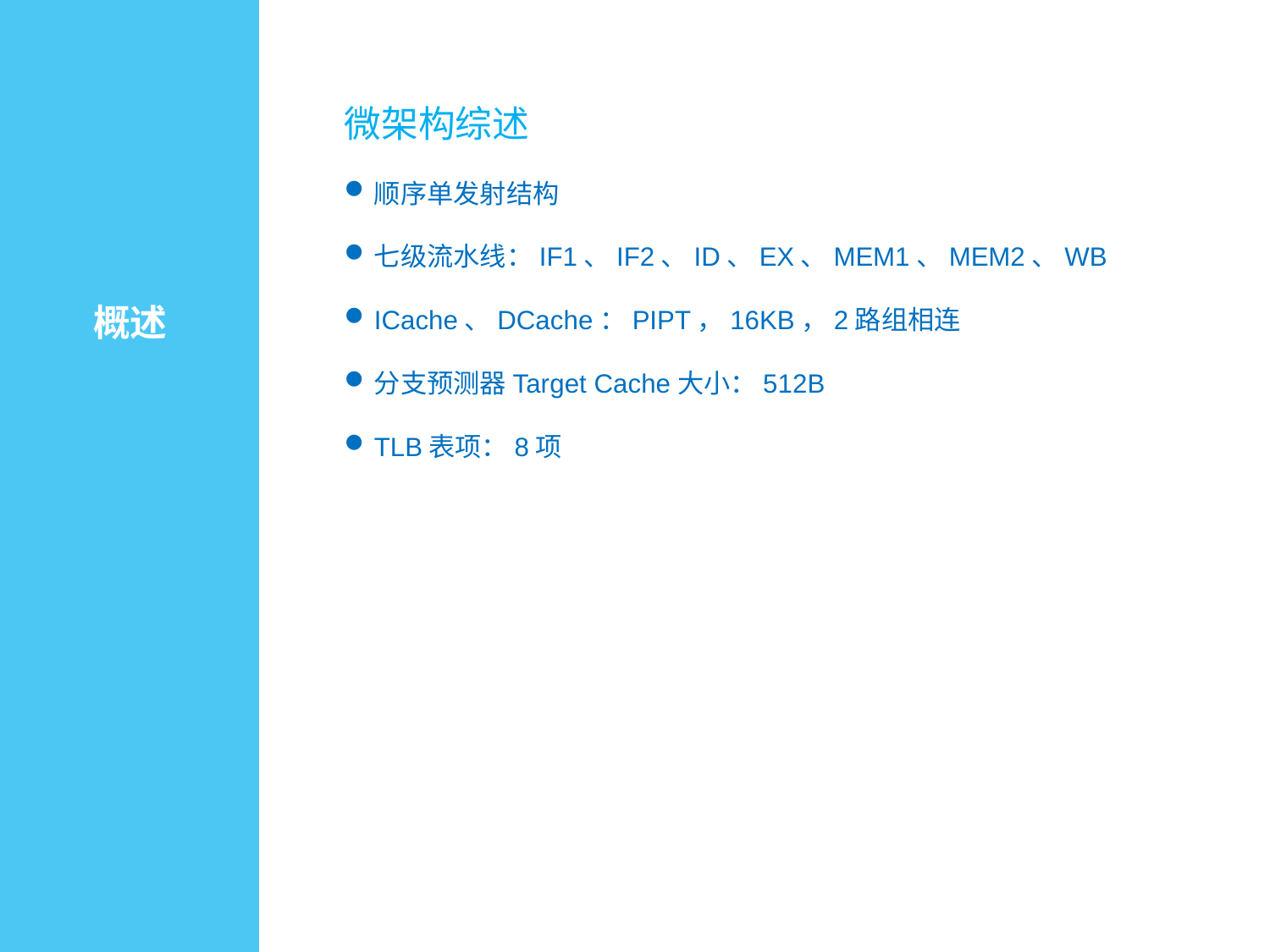

微架构综述
顺序单发射结构
七级流水线：IF1、IF2、ID、EX、MEM1、MEM2、WB
ICache、DCache：PIPT，16KB，2路组相连
分支预测器Target Cache大小：512B
TLB表项：8项
概述